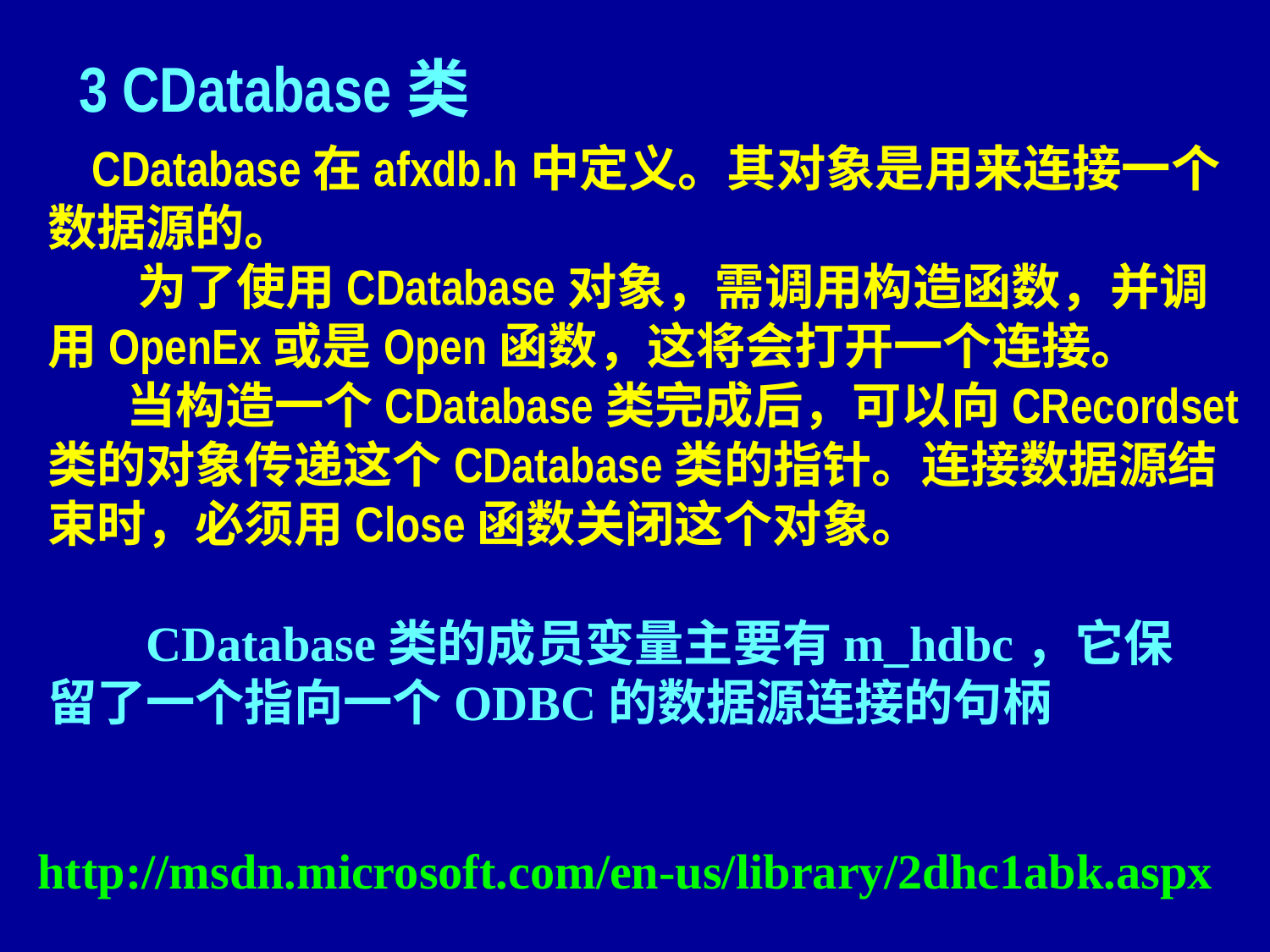

3 CDatabase类
    CDatabase在afxdb.h中定义。其对象是用来连接一个数据源的。
       为了使用CDatabase对象，需调用构造函数，并调用OpenEx或是Open函数，这将会打开一个连接。
      当构造一个CDatabase类完成后，可以向CRecordset类的对象传递这个CDatabase类的指针。连接数据源结束时，必须用Close函数关闭这个对象。
        CDatabase类的成员变量主要有m_hdbc，它保留了一个指向一个ODBC的数据源连接的句柄
http://msdn.microsoft.com/en-us/library/2dhc1abk.aspx